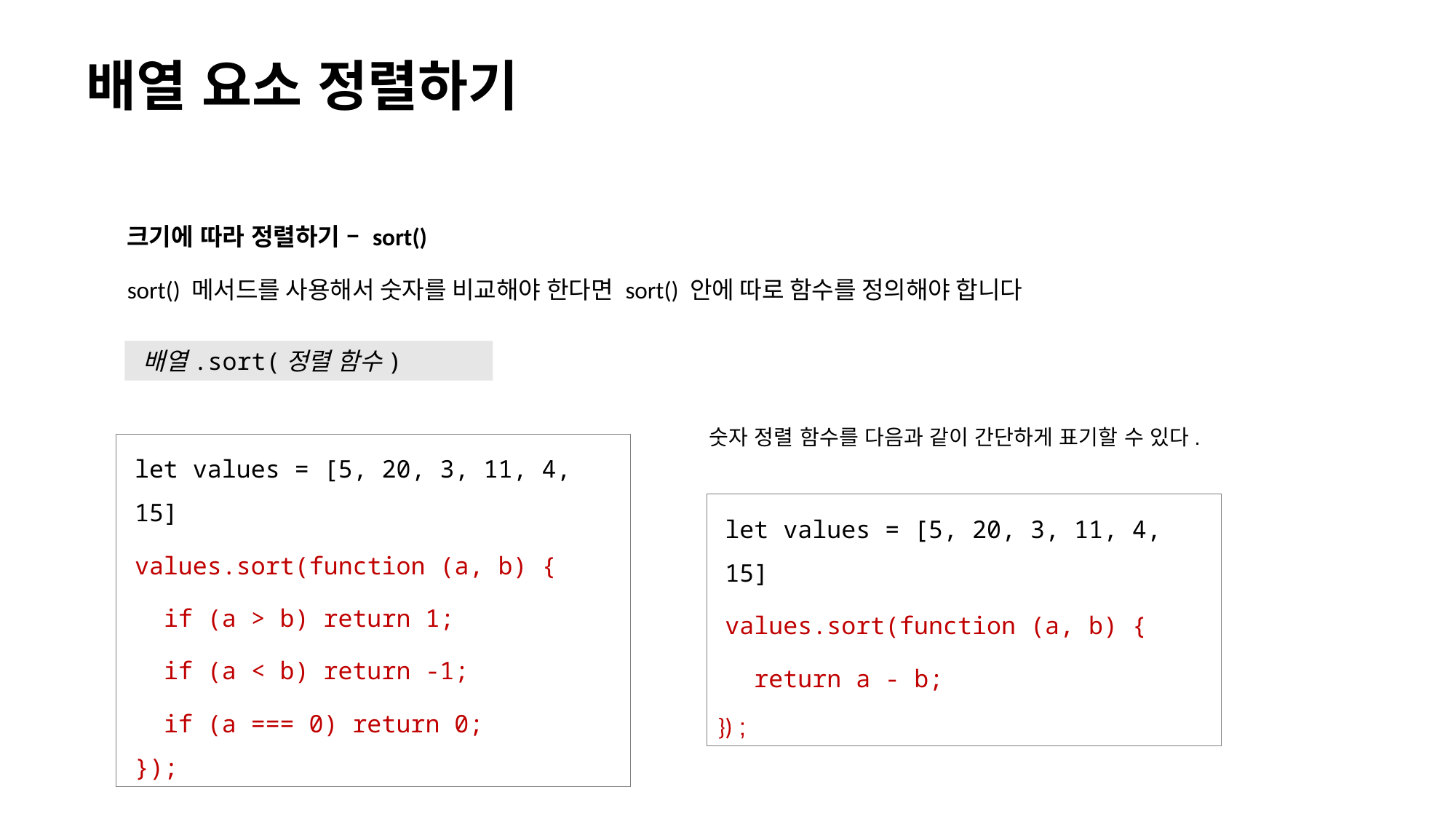

# 배열 요소 정렬하기
크기에 따라 정렬하기 – sort()
sort() 메서드를 사용해서 숫자를 비교해야 한다면 sort() 안에 따로 함수를 정의해야 합니다
배열.sort(정렬 함수)
숫자 정렬 함수를 다음과 같이 간단하게 표기할 수 있다.
let values = [5, 20, 3, 11, 4, 15]
values.sort(function (a, b) {
  if (a > b) return 1;
  if (a < b) return -1;
  if (a === 0) return 0;
});
let values = [5, 20, 3, 11, 4, 15]
values.sort(function (a, b) {
  return a - b;
}) ;